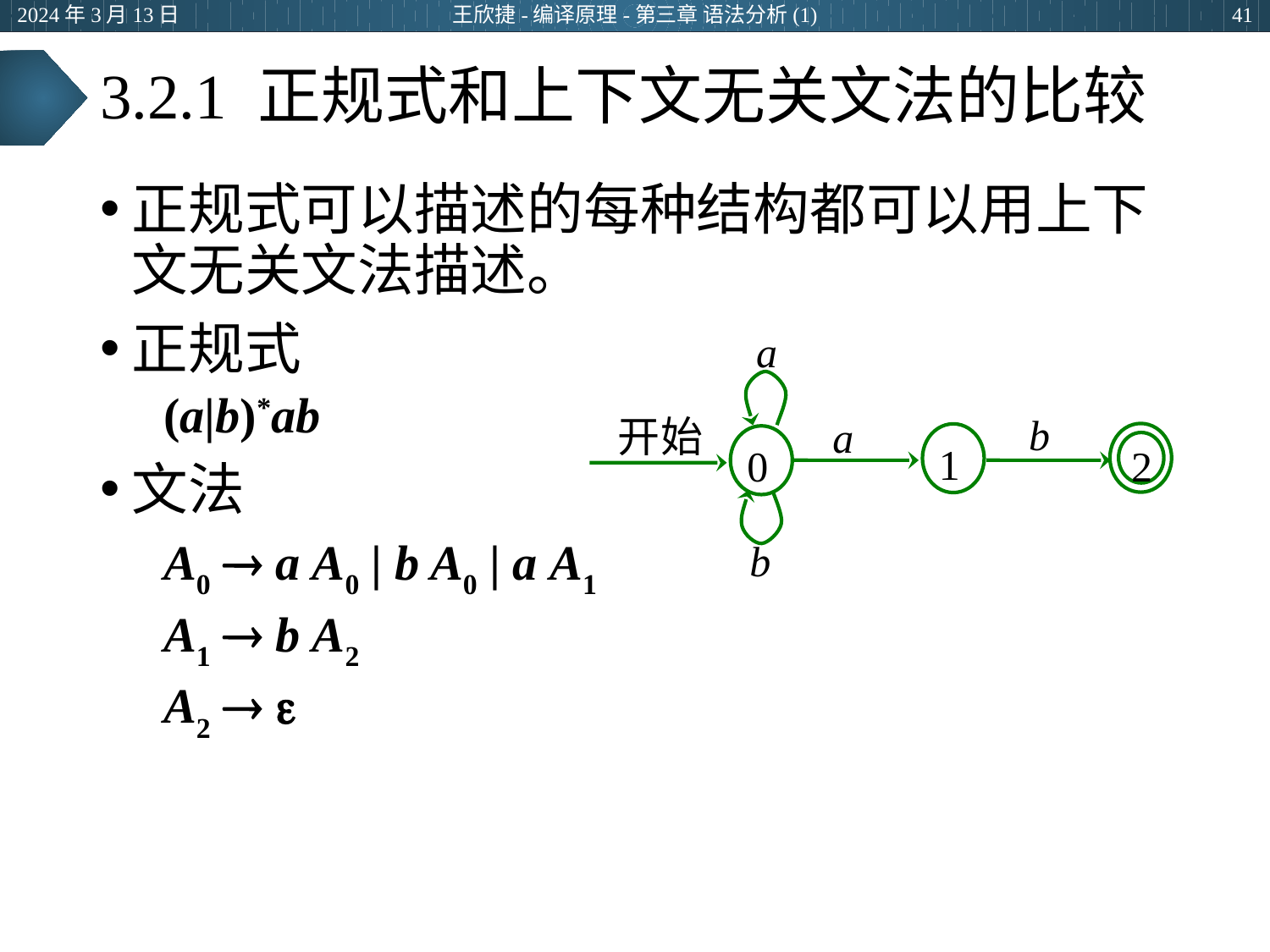

2024年3月13日
王欣捷-编译原理-第三章 语法分析(1)
41
# 3.2.1 正规式和上下文无关文法的比较
正规式可以描述的每种结构都可以用上下文无关文法描述。
正规式
(a|b)*ab
文法
A0 → a A0 | b A0 | a A1
A1 → b A2
A2 → ε

a

b
开始
a

2
1
0

b